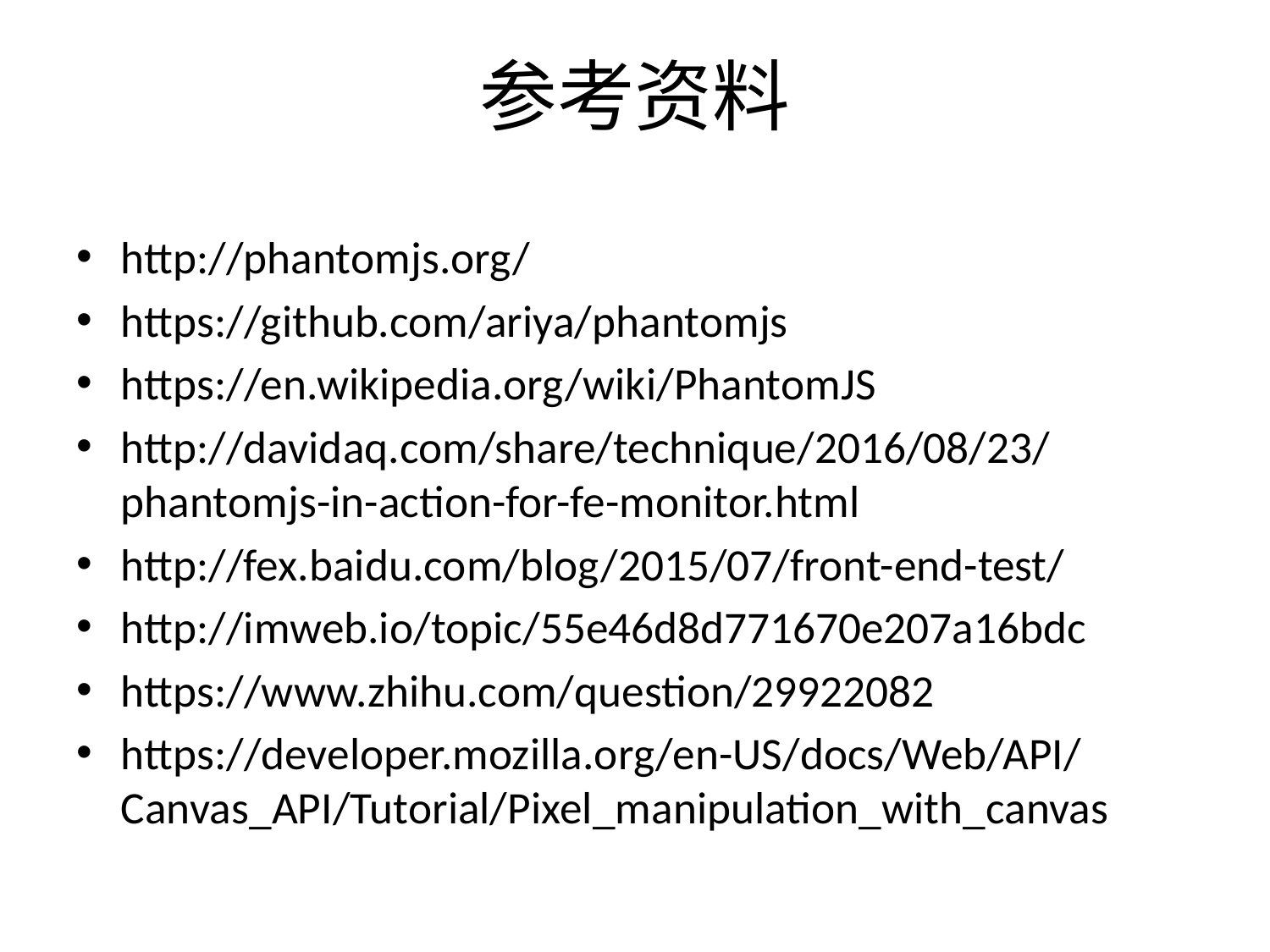

# 参考资料
http://phantomjs.org/
https://github.com/ariya/phantomjs
https://en.wikipedia.org/wiki/PhantomJS
http://davidaq.com/share/technique/2016/08/23/phantomjs-in-action-for-fe-monitor.html
http://fex.baidu.com/blog/2015/07/front-end-test/
http://imweb.io/topic/55e46d8d771670e207a16bdc
https://www.zhihu.com/question/29922082
https://developer.mozilla.org/en-US/docs/Web/API/Canvas_API/Tutorial/Pixel_manipulation_with_canvas